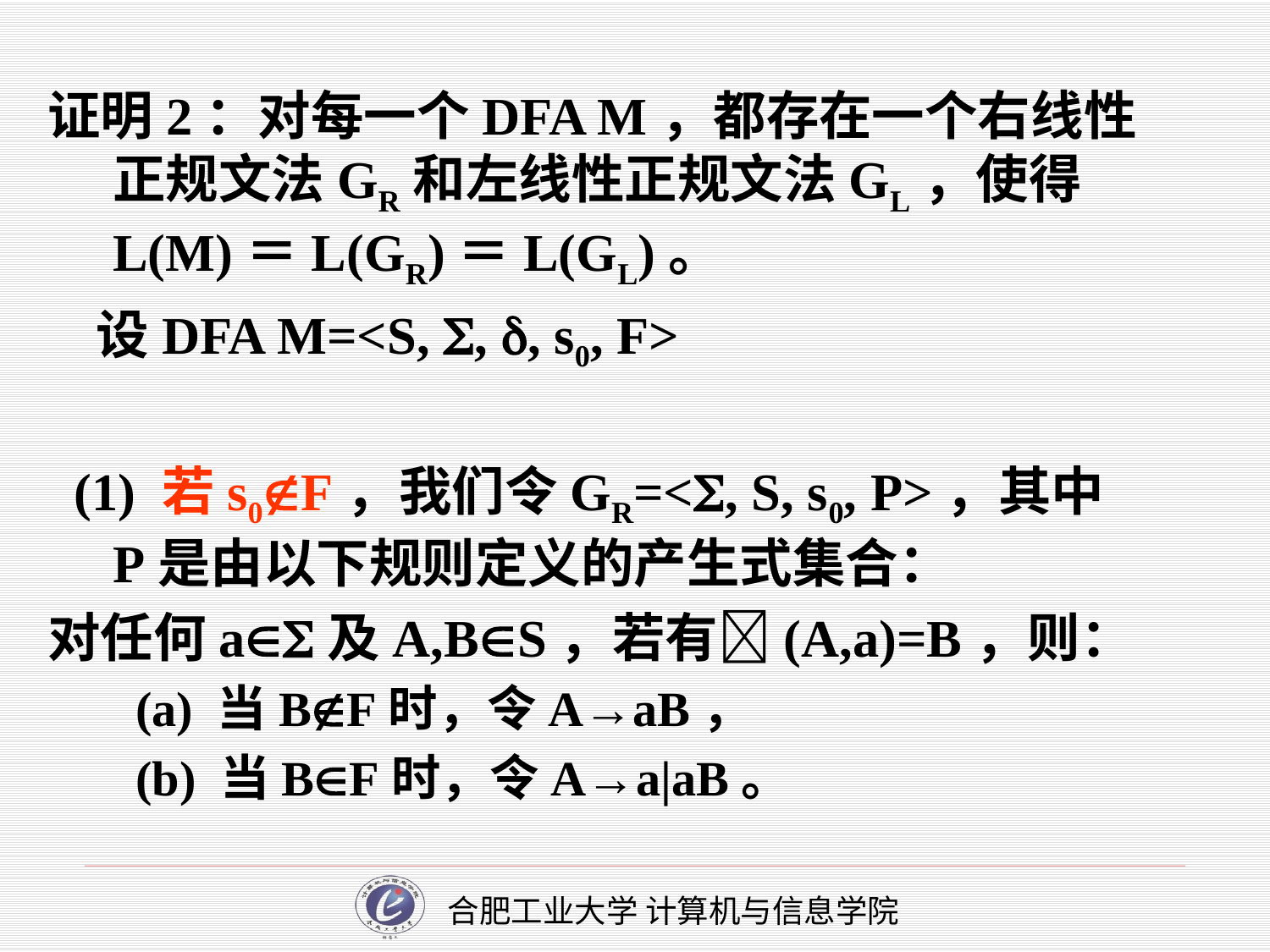

证明2：对每一个DFA M，都存在一个右线性正规文法GR和左线性正规文法GL，使得L(M)＝L(GR)＝L(GL)。
   设DFA M=<S, Σ, δ, s0, F>

  (1) 若s0∉F，我们令GR=<Σ, S, s0, P>，其中P是由以下规则定义的产生式集合：
对任何a∈Σ及A,B∈S，若有δ(A,a)=B，则：
  (a) 当B∉F时，令A→aB，
  (b) 当B∈F时，令A→a|aB。
69